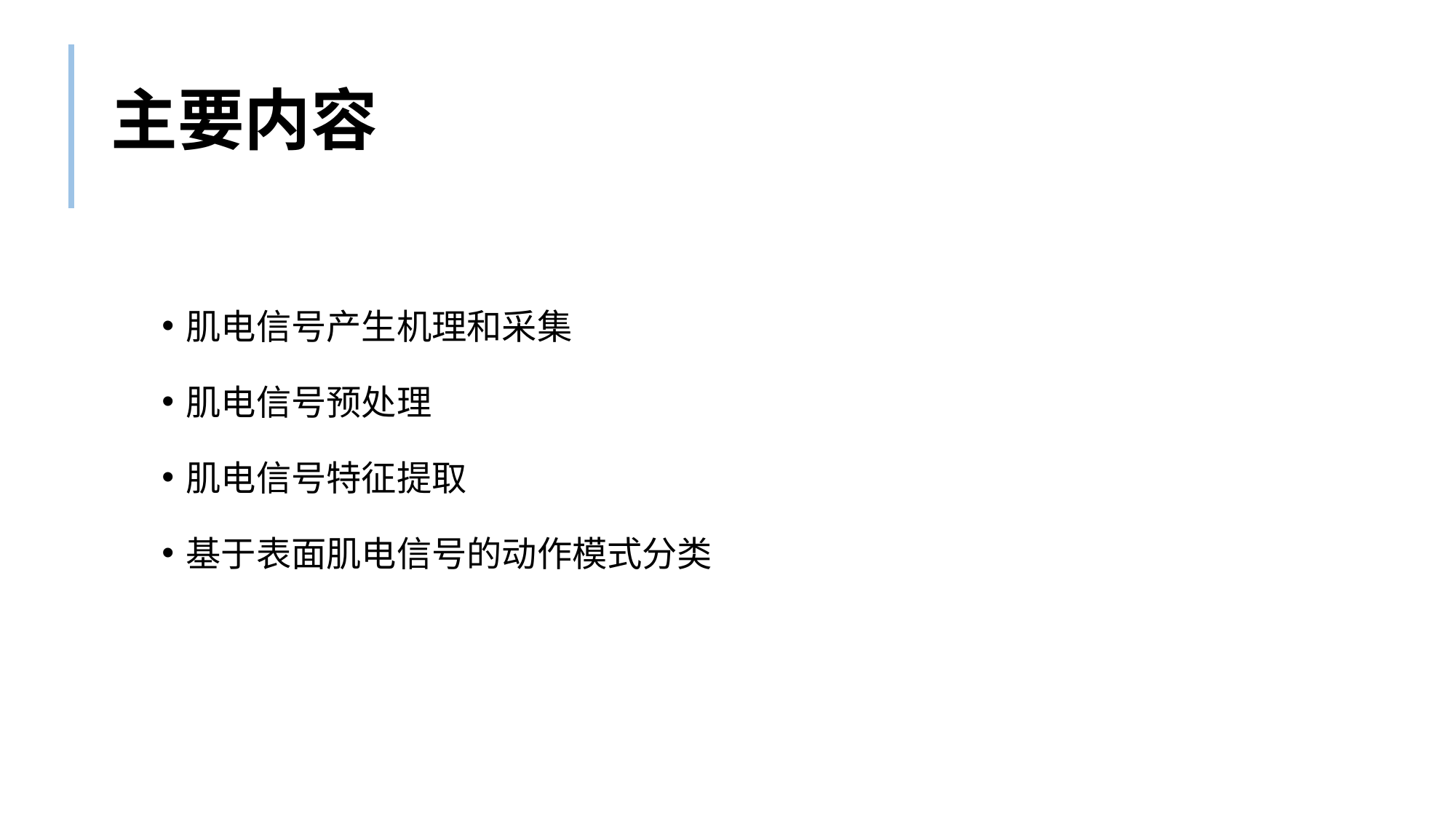

# 主要内容
肌电信号产生机理和采集
肌电信号预处理
肌电信号特征提取
基于表面肌电信号的动作模式分类